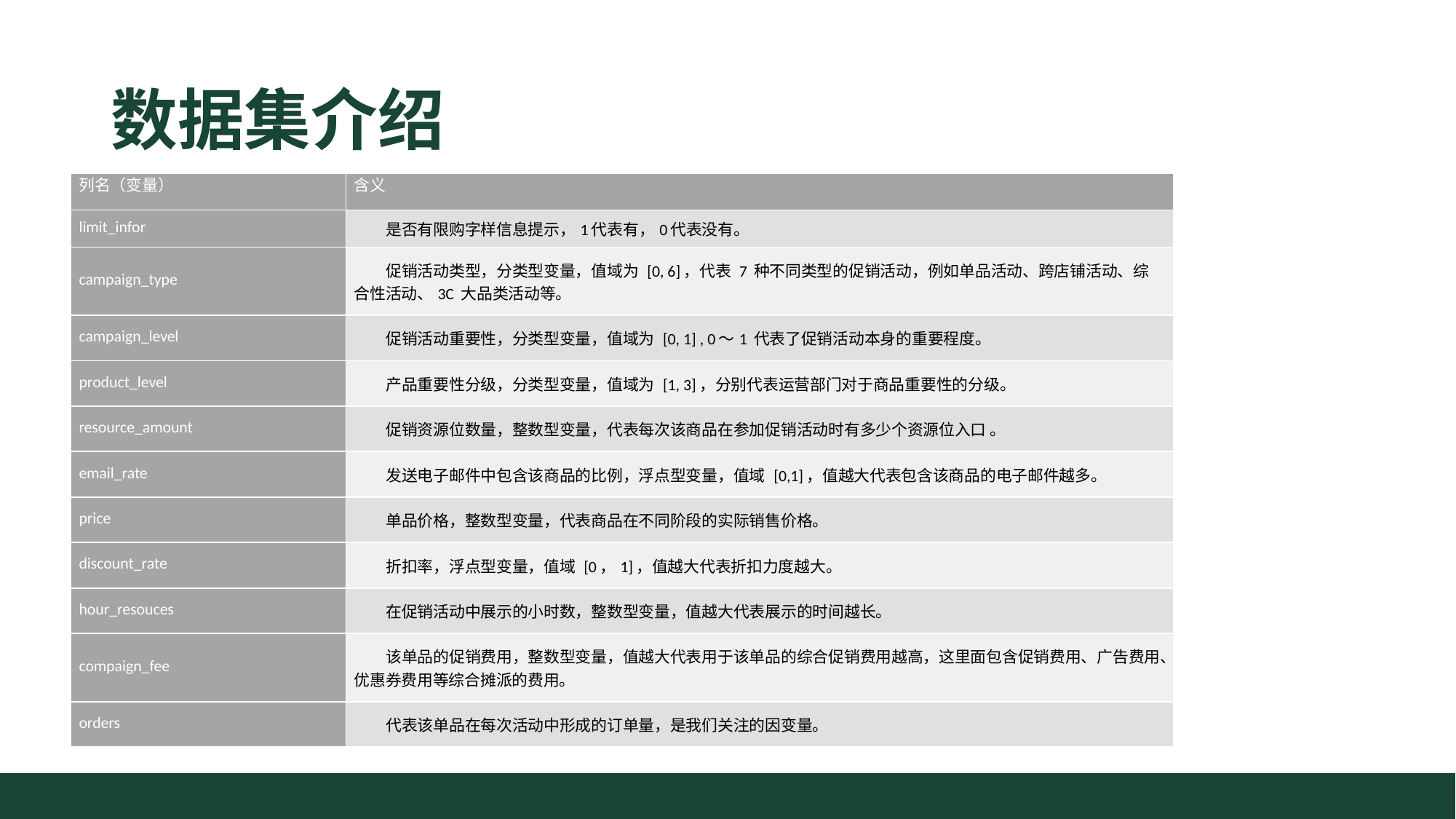

# 数据集介绍
| 列名（变量） | 含义 |
| --- | --- |
| limit\_infor | 是否有限购字样信息提示，1代表有，0代表没有。 |
| campaign\_type | 促销活动类型，分类型变量，值域为 [0, 6]，代表 7 种不同类型的促销活动，例如单品活动、跨店铺活动、综合性活动、3C 大品类活动等。 |
| campaign\_level | 促销活动重要性，分类型变量，值域为 [0, 1] , 0～1 代表了促销活动本身的重要程度。 |
| product\_level | 产品重要性分级，分类型变量，值域为 [1, 3]，分别代表运营部门对于商品重要性的分级。 |
| resource\_amount | 促销资源位数量，整数型变量，代表每次该商品在参加促销活动时有多少个资源位入口 。 |
| email\_rate | 发送电子邮件中包含该商品的比例，浮点型变量，值域 [0,1]，值越大代表包含该商品的电子邮件越多。 |
| price | 单品价格，整数型变量，代表商品在不同阶段的实际销售价格。 |
| discount\_rate | 折扣率，浮点型变量，值域 [0，1]，值越大代表折扣力度越大。 |
| hour\_resouces | 在促销活动中展示的小时数，整数型变量，值越大代表展示的时间越长。 |
| compaign\_fee | 该单品的促销费用，整数型变量，值越大代表用于该单品的综合促销费用越高，这里面包含促销费用、广告费用、优惠券费用等综合摊派的费用。 |
| orders | 代表该单品在每次活动中形成的订单量，是我们关注的因变量。 |